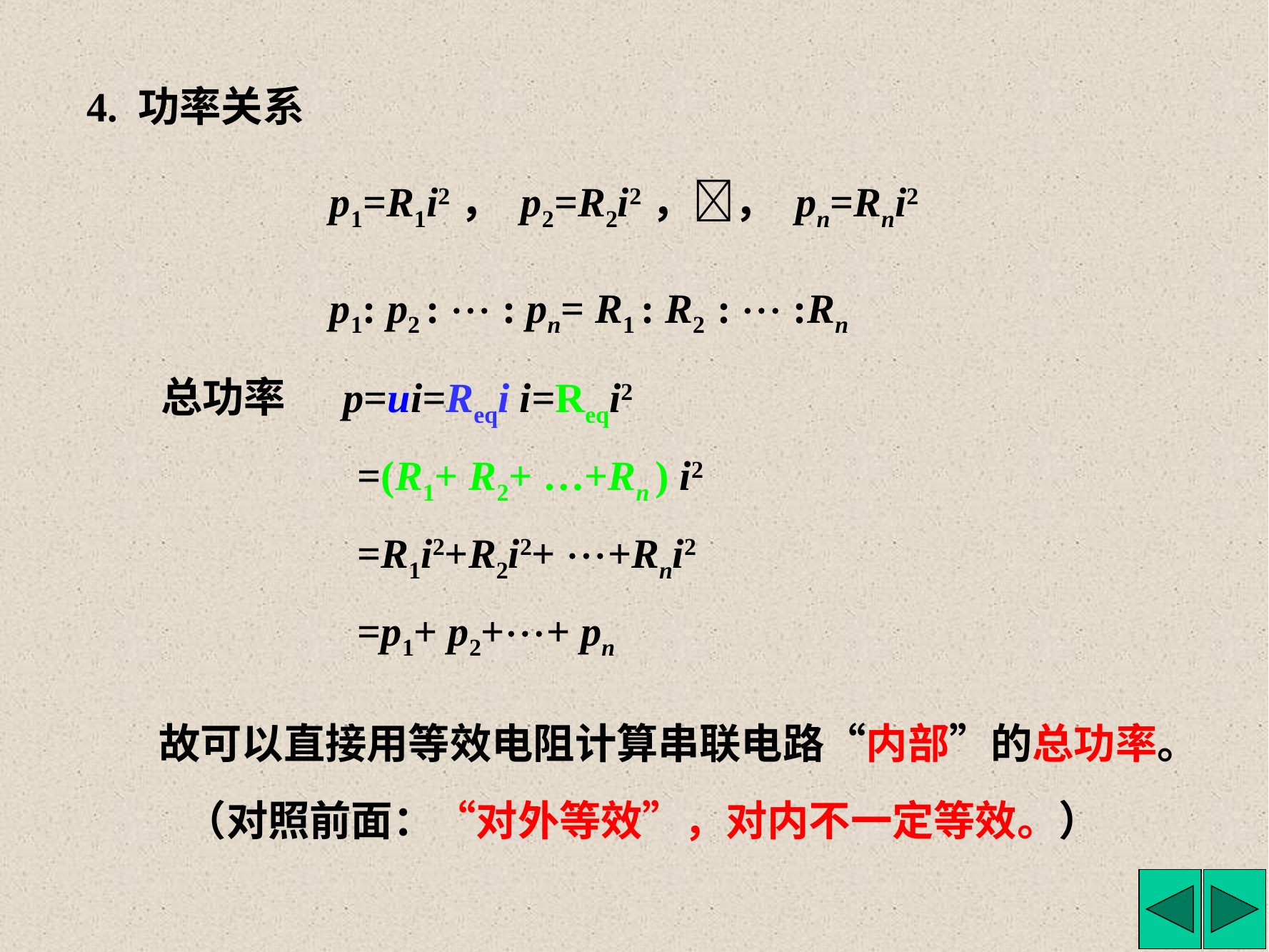

4. 功率关系
p1=R1i2， p2=R2i2，…， pn=Rni2
p1: p2 : … : pn= R1 : R2  : … :Rn
总功率     p=ui=Reqi i=Reqi2
                   =(R1+ R2+ …+Rn ) i2
                   =R1i2+R2i2+ …+Rni2
                   =p1+ p2+…+ pn
故可以直接用等效电阻计算串联电路“内部”的总功率。
（对照前面：“对外等效”，对内不一定等效。）